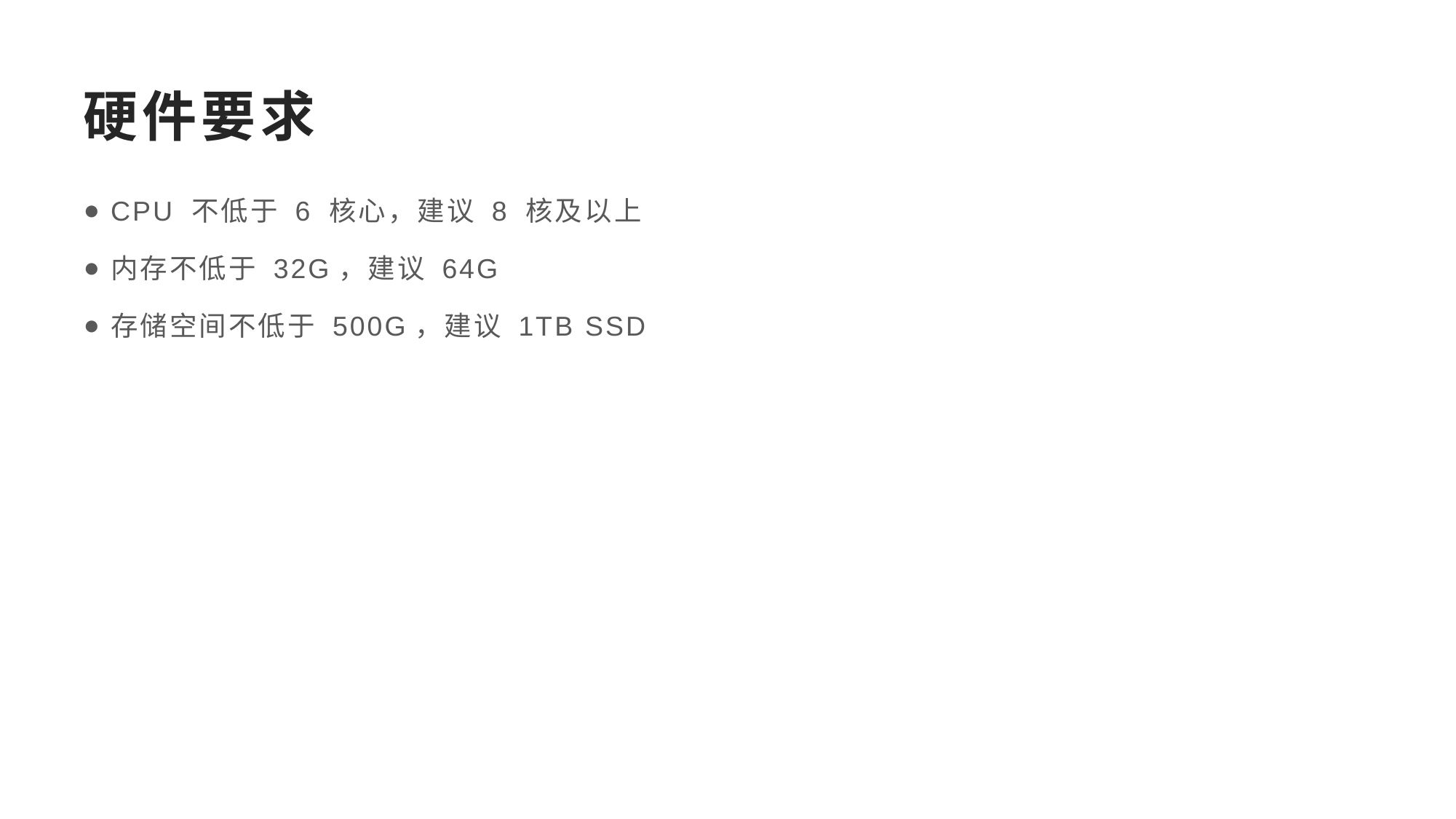

# 硬件要求
CPU 不低于 6 核心，建议 8 核及以上
内存不低于 32G，建议 64G
存储空间不低于 500G，建议 1TB SSD